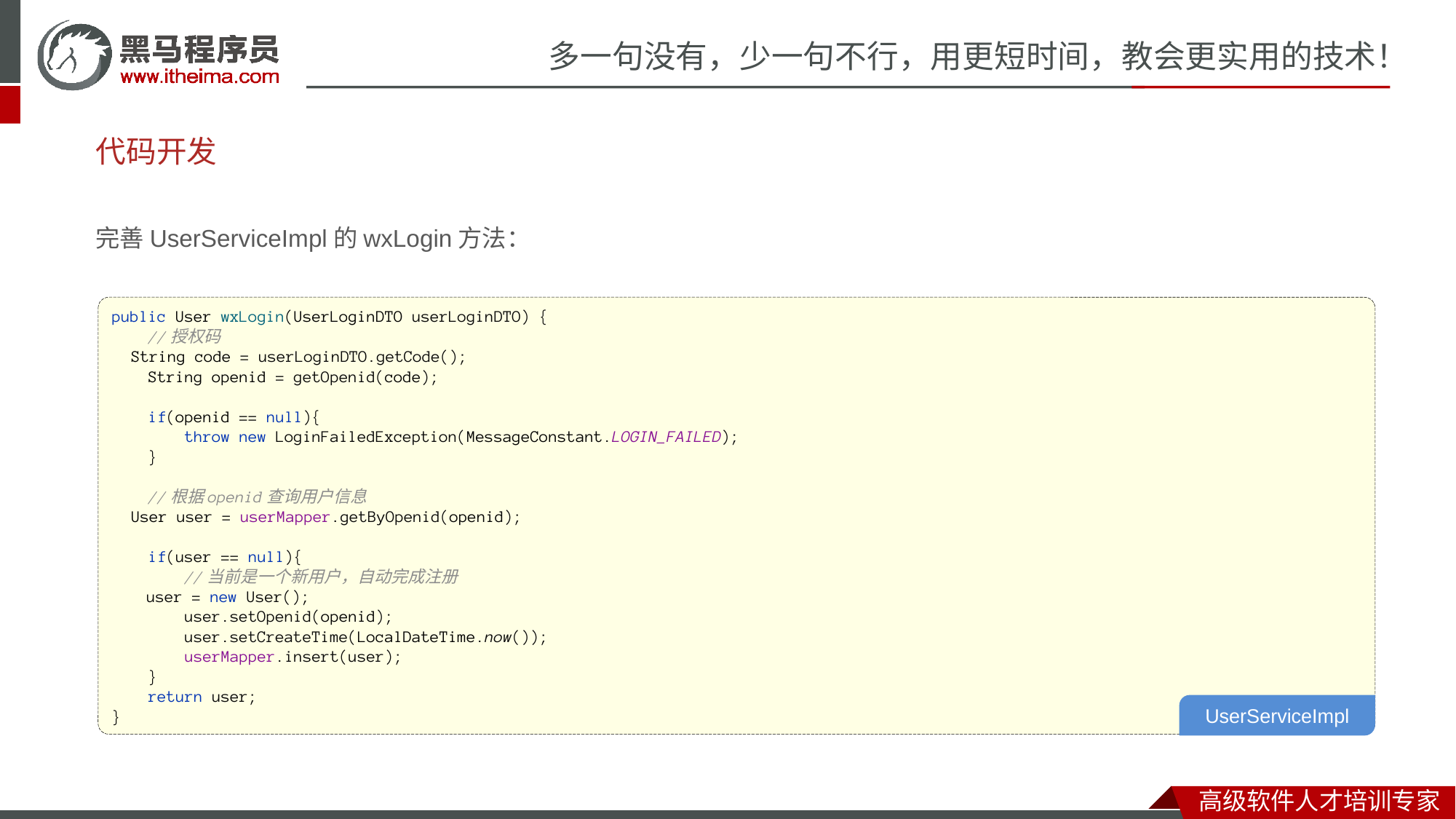

# 代码开发
完善UserServiceImpl的wxLogin方法：
public User wxLogin(UserLoginDTO userLoginDTO) {
    //授权码
    String code = userLoginDTO.getCode();
    String openid = getOpenid(code);
    if(openid == null){
        throw new LoginFailedException(MessageConstant.LOGIN_FAILED);
    }
    //根据openid查询用户信息
    User user = userMapper.getByOpenid(openid);
    if(user == null){
        //当前是一个新用户，自动完成注册
        user = new User();
        user.setOpenid(openid);
        user.setCreateTime(LocalDateTime.now());
        userMapper.insert(user);
    }
    return user;
}
UserServiceImpl